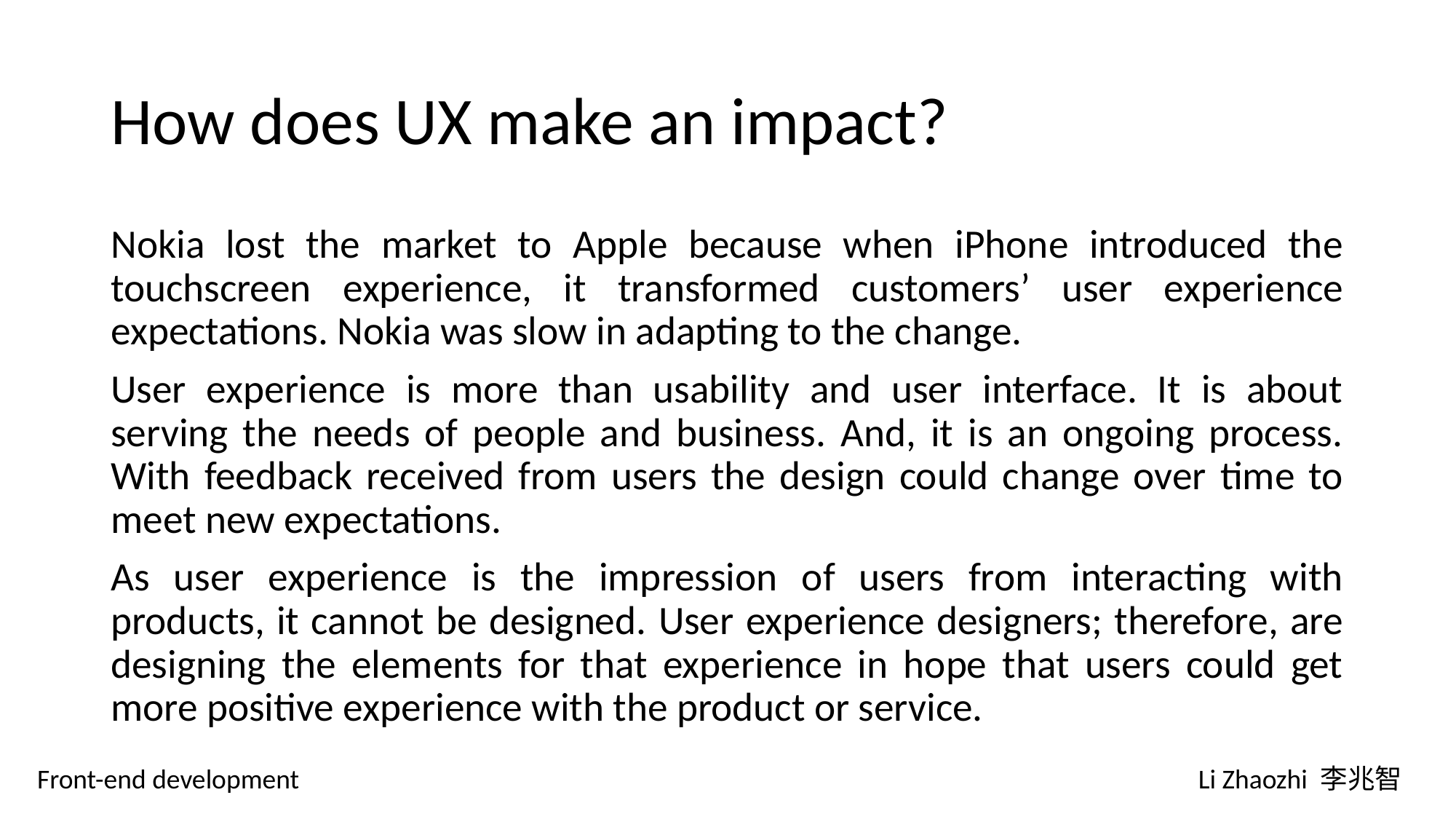

# How does UX make an impact?
Nokia lost the market to Apple because when iPhone introduced the touchscreen experience, it transformed customers’ user experience expectations. Nokia was slow in adapting to the change.
User experience is more than usability and user interface. It is about serving the needs of people and business. And, it is an ongoing process. With feedback received from users the design could change over time to meet new expectations.
As user experience is the impression of users from interacting with products, it cannot be designed. User experience designers; therefore, are designing the elements for that experience in hope that users could get more positive experience with the product or service.
Front-end development
Li Zhaozhi 李兆智